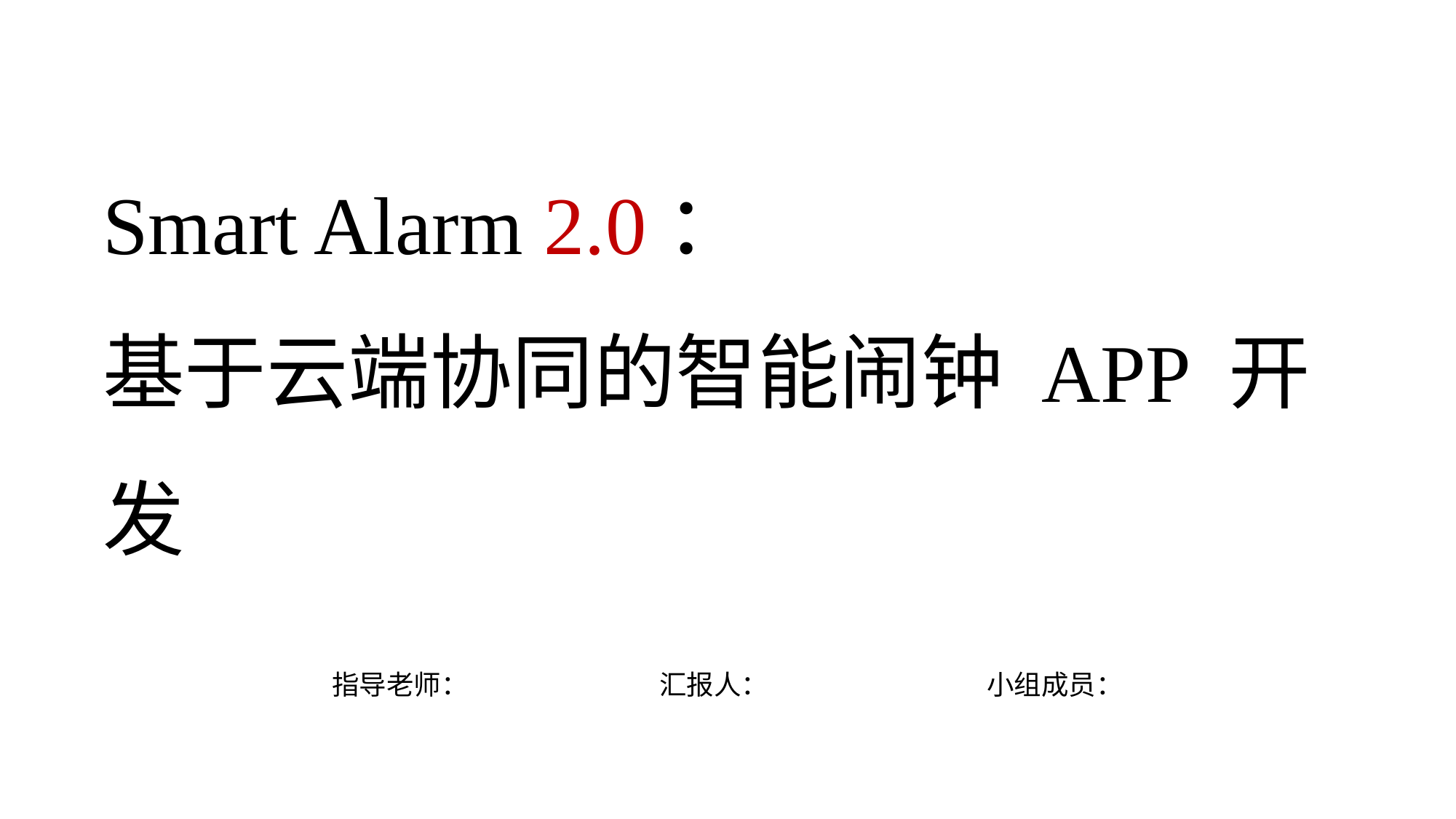

Smart Alarm 2.0：
基于云端协同的智能闹钟 APP 开发
指导老师：		汇报人：		小组成员：